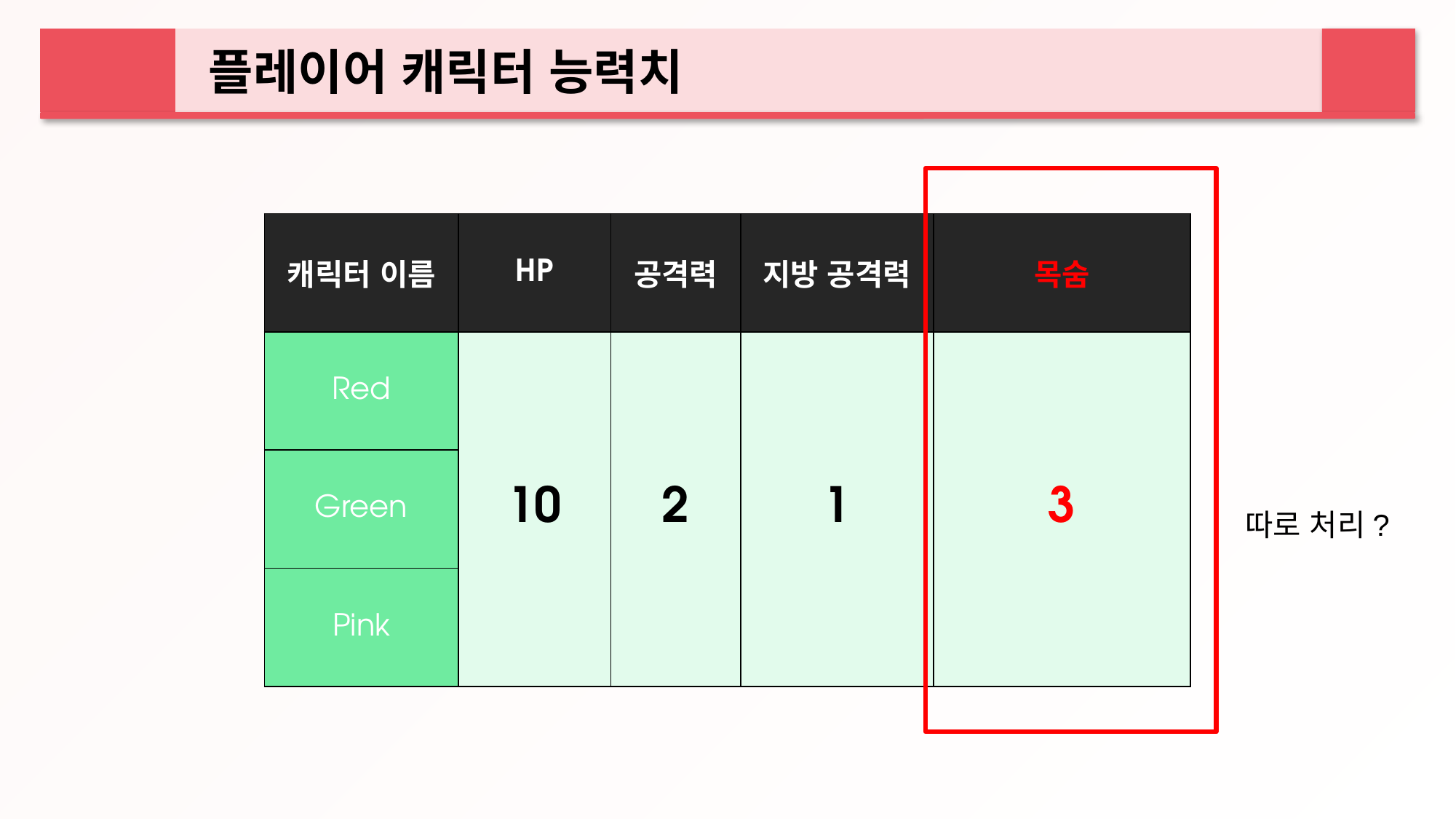

플레이어 캐릭터 능력치

| 캐릭터 이름 | HP | 공격력 | 지방 공격력 | 목숨 |
| --- | --- | --- | --- | --- |
| Red | 10 | 2 | 1 | 3 |
| Green | 대기(무기X) | Idle\_None | 901 | PlayerCharacter\Animation |
| Pink | 달리기 | Running | 902 | PlayerCharacter\Animation |
따로 처리?